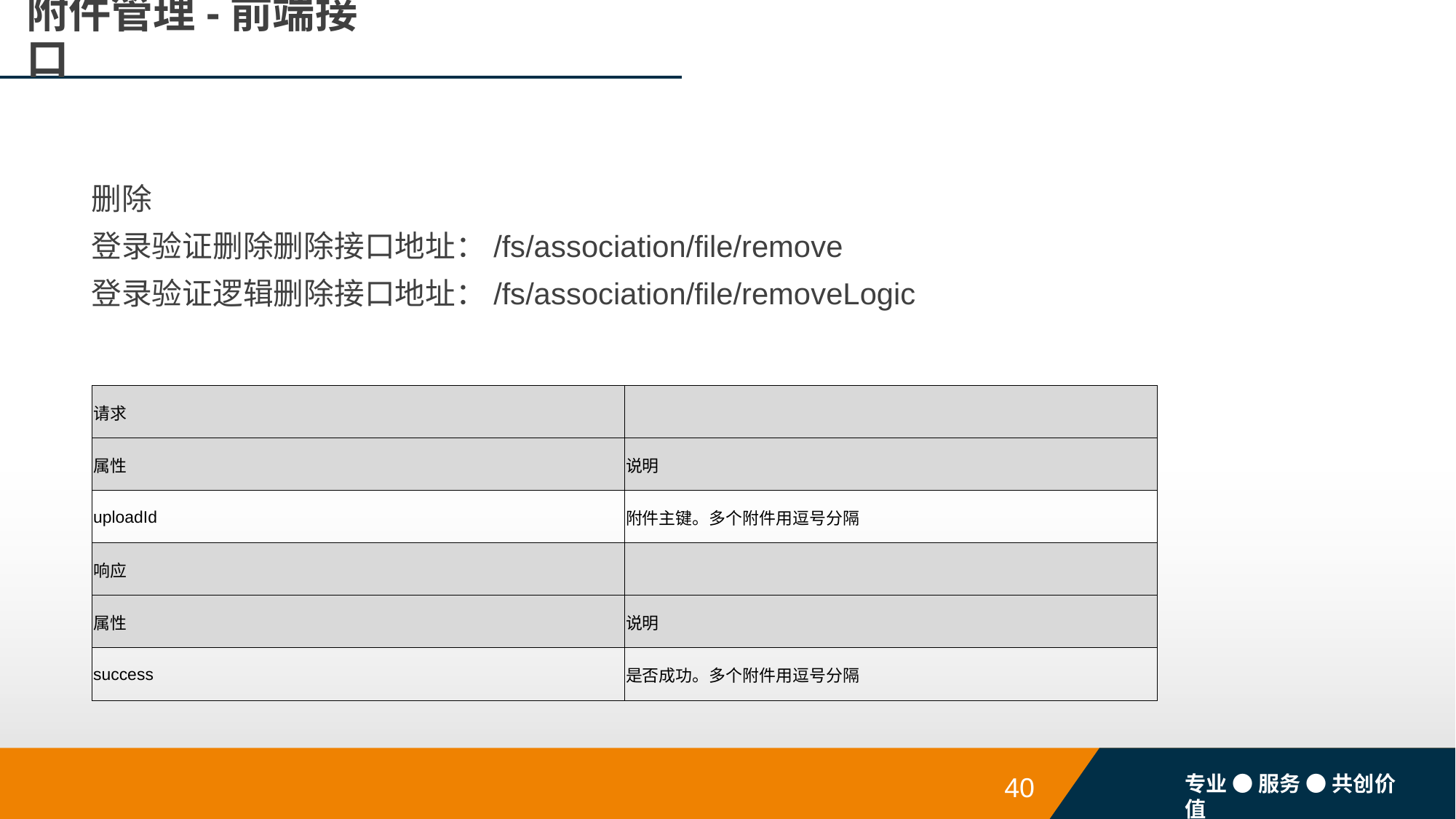

# 附件管理-前端接口
删除
登录验证删除删除接口地址：/fs/association/file/remove
登录验证逻辑删除接口地址：/fs/association/file/removeLogic
| 请求 |  |
| --- | --- |
| 属性 | 说明 |
| uploadId | 附件主键。多个附件用逗号分隔 |
| 响应 |  |
| 属性 | 说明 |
| success | 是否成功。多个附件用逗号分隔 |